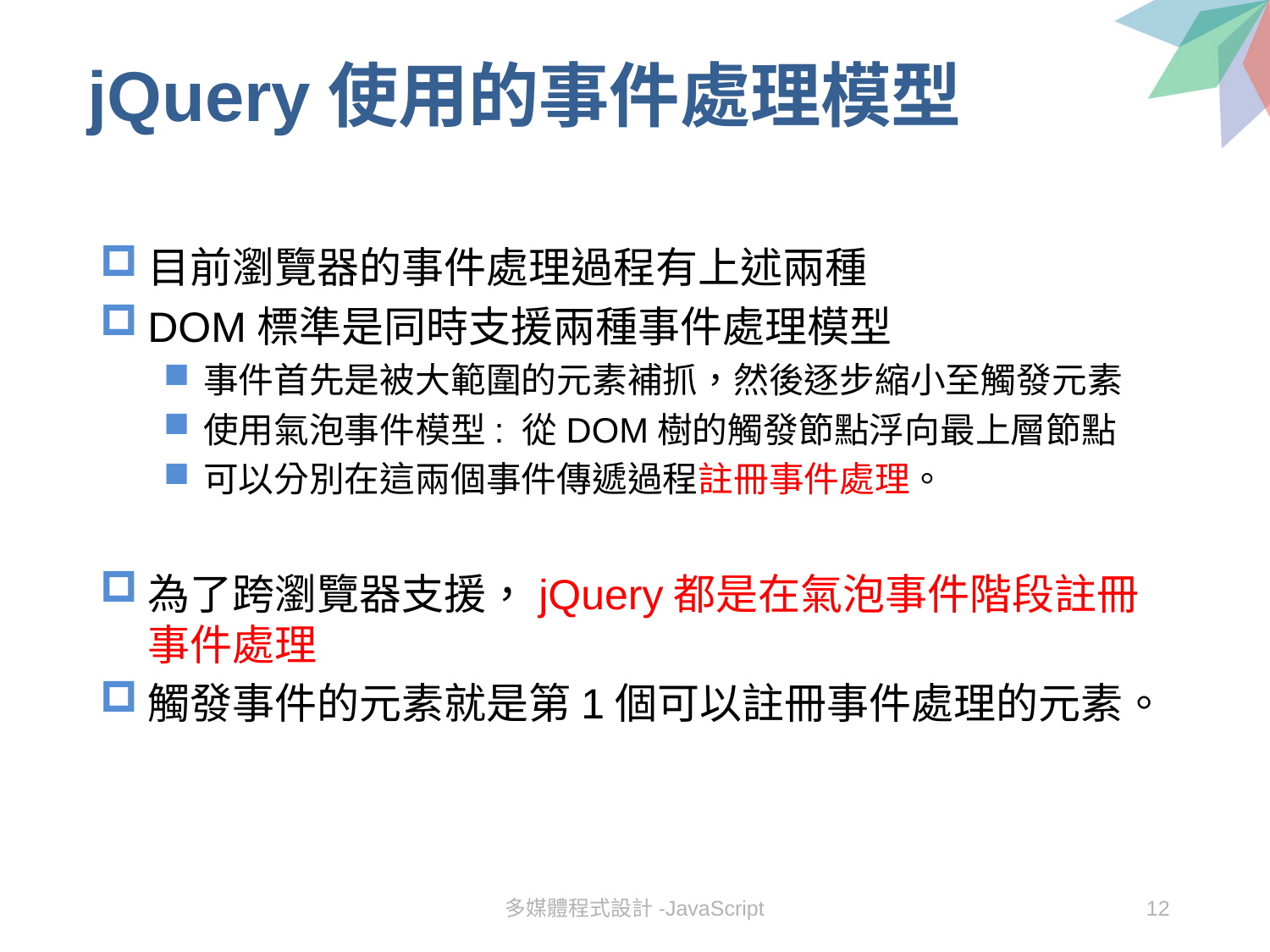

# jQuery使用的事件處理模型
目前瀏覽器的事件處理過程有上述兩種
DOM標準是同時支援兩種事件處理模型
事件首先是被大範圍的元素補抓，然後逐步縮小至觸發元素
使用氣泡事件模型: 從DOM樹的觸發節點浮向最上層節點
可以分別在這兩個事件傳遞過程註冊事件處理。

為了跨瀏覽器支援，jQuery都是在氣泡事件階段註冊事件處理
觸發事件的元素就是第1個可以註冊事件處理的元素。
多媒體程式設計-JavaScript
12